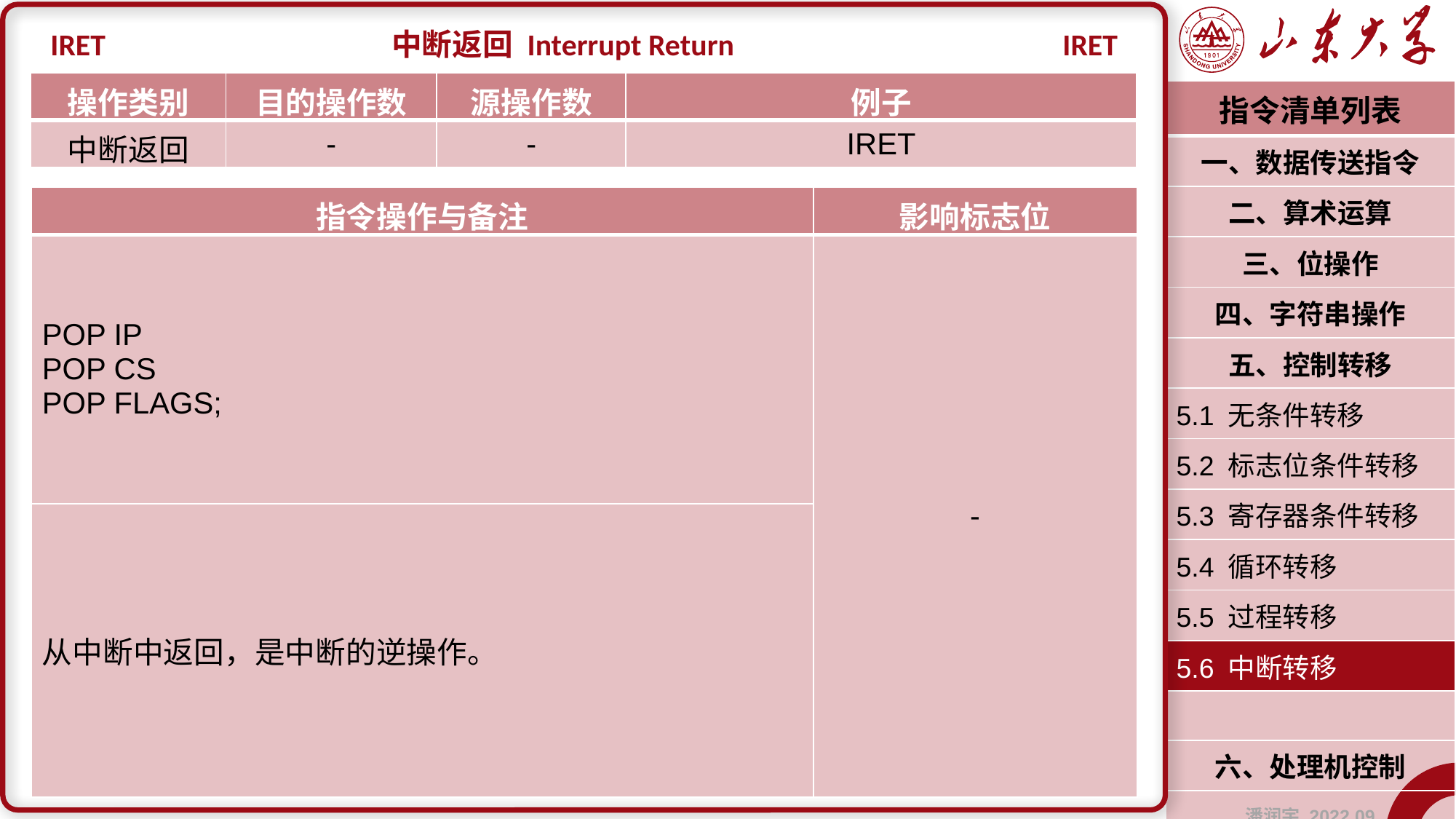

IRET
中断返回 Interrupt Return
IRET
| 操作类别 | 目的操作数 | 源操作数 | 例子 |
| --- | --- | --- | --- |
| 中断返回 | - | - | IRET |
| 指令清单列表 |
| --- |
| 一、数据传送指令 |
| 二、算术运算 |
| 三、位操作 |
| 四、字符串操作 |
| 五、控制转移 |
| 5.1 无条件转移 |
| 5.2 标志位条件转移 |
| 5.3 寄存器条件转移 |
| 5.4 循环转移 |
| 5.5 过程转移 |
| 5.6 中断转移 |
|  |
| 六、处理机控制 |
| 潘润宇 2022.09 |
| 指令操作与备注 | 影响标志位 |
| --- | --- |
| POP IP POP CS POP FLAGS; | - |
| 从中断中返回，是中断的逆操作。 |  |